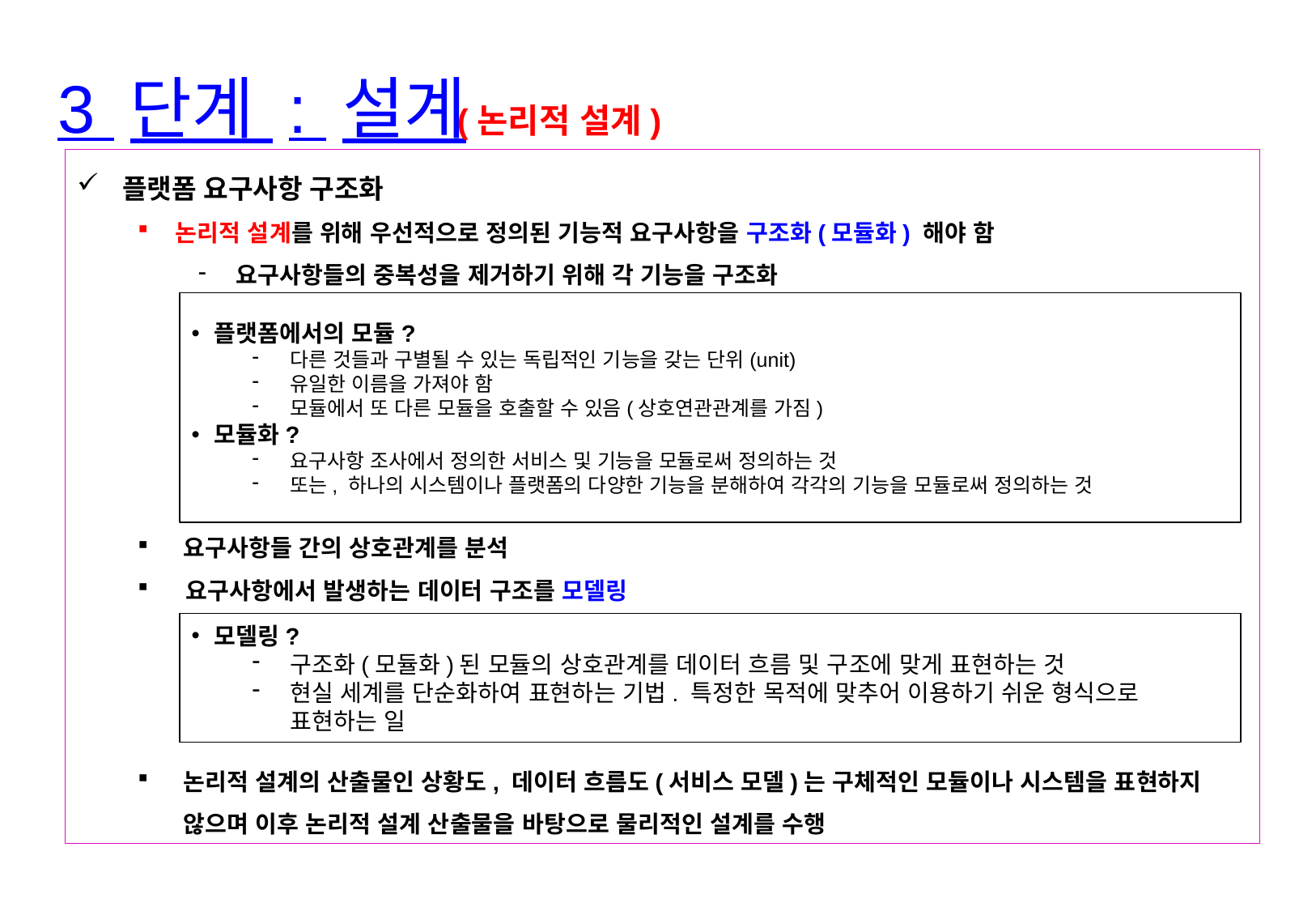

3 단계 : 설계
(논리적 설계)
플랫폼 요구사항 구조화
논리적 설계를 위해 우선적으로 정의된 기능적 요구사항을 구조화(모듈화) 해야 함
요구사항들의 중복성을 제거하기 위해 각 기능을 구조화

요구사항들 간의 상호관계를 분석
   요구사항에서 발생하는 데이터 구조를 모델링

논리적 설계의 산출물인 상황도, 데이터 흐름도(서비스 모델)는 구체적인 모듈이나 시스템을 표현하지 않으며 이후 논리적 설계 산출물을 바탕으로 물리적인 설계를 수행
플랫폼에서의 모듈?
다른 것들과 구별될 수 있는 독립적인 기능을 갖는 단위(unit)
유일한 이름을 가져야 함
모듈에서 또 다른 모듈을 호출할 수 있음(상호연관관계를 가짐)
모듈화?
요구사항 조사에서 정의한 서비스 및 기능을 모듈로써 정의하는 것
또는, 하나의 시스템이나 플랫폼의 다양한 기능을 분해하여 각각의 기능을 모듈로써 정의하는 것
모델링?
구조화(모듈화)된 모듈의 상호관계를 데이터 흐름 및 구조에 맞게 표현하는 것
현실 세계를 단순화하여 표현하는 기법. 특정한 목적에 맞추어 이용하기 쉬운 형식으로 표현하는 일